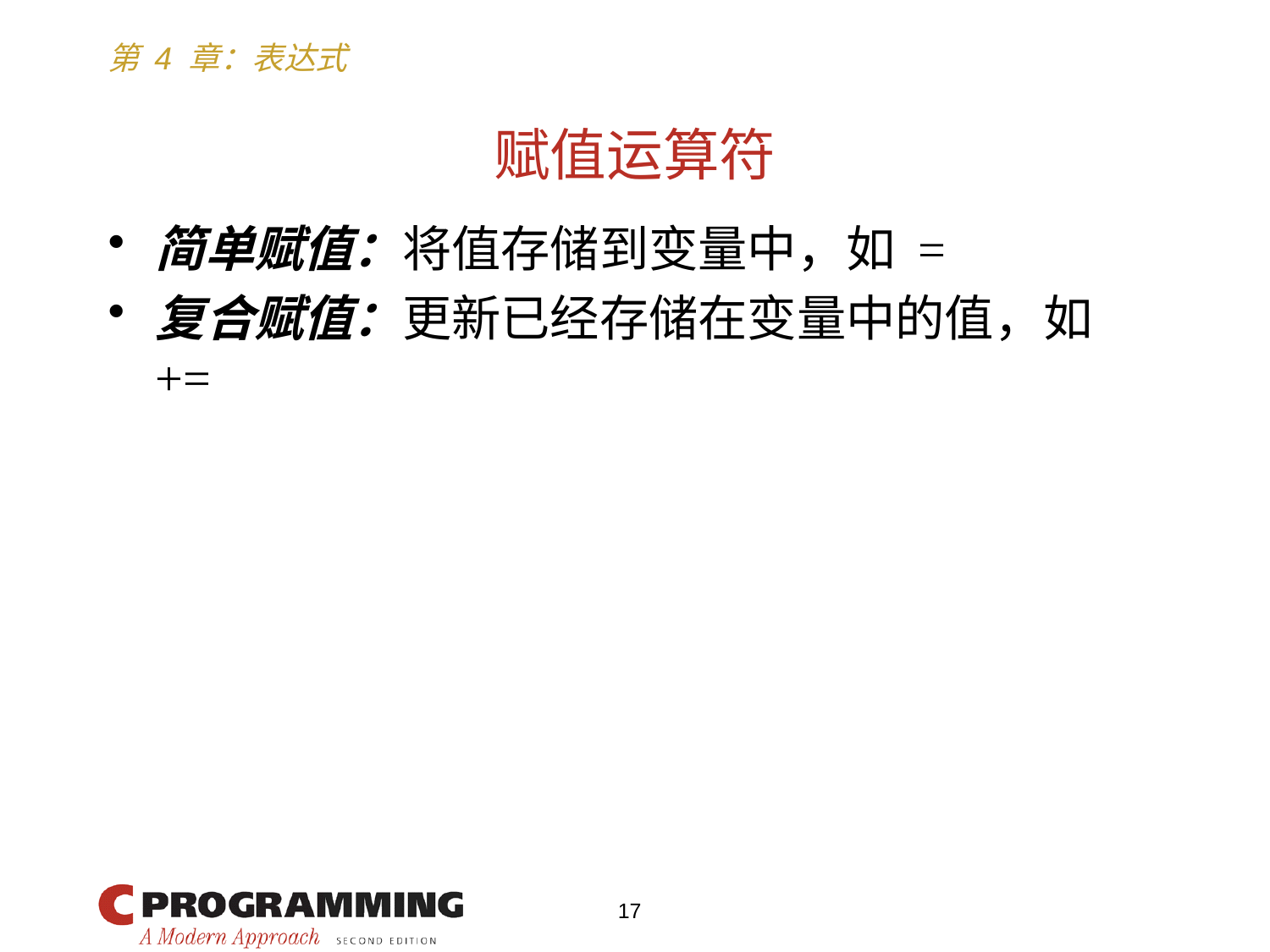

# 赋值运算符
简单赋值：将值存储到变量中，如 =
复合赋值：更新已经存储在变量中的值，如 +=

17